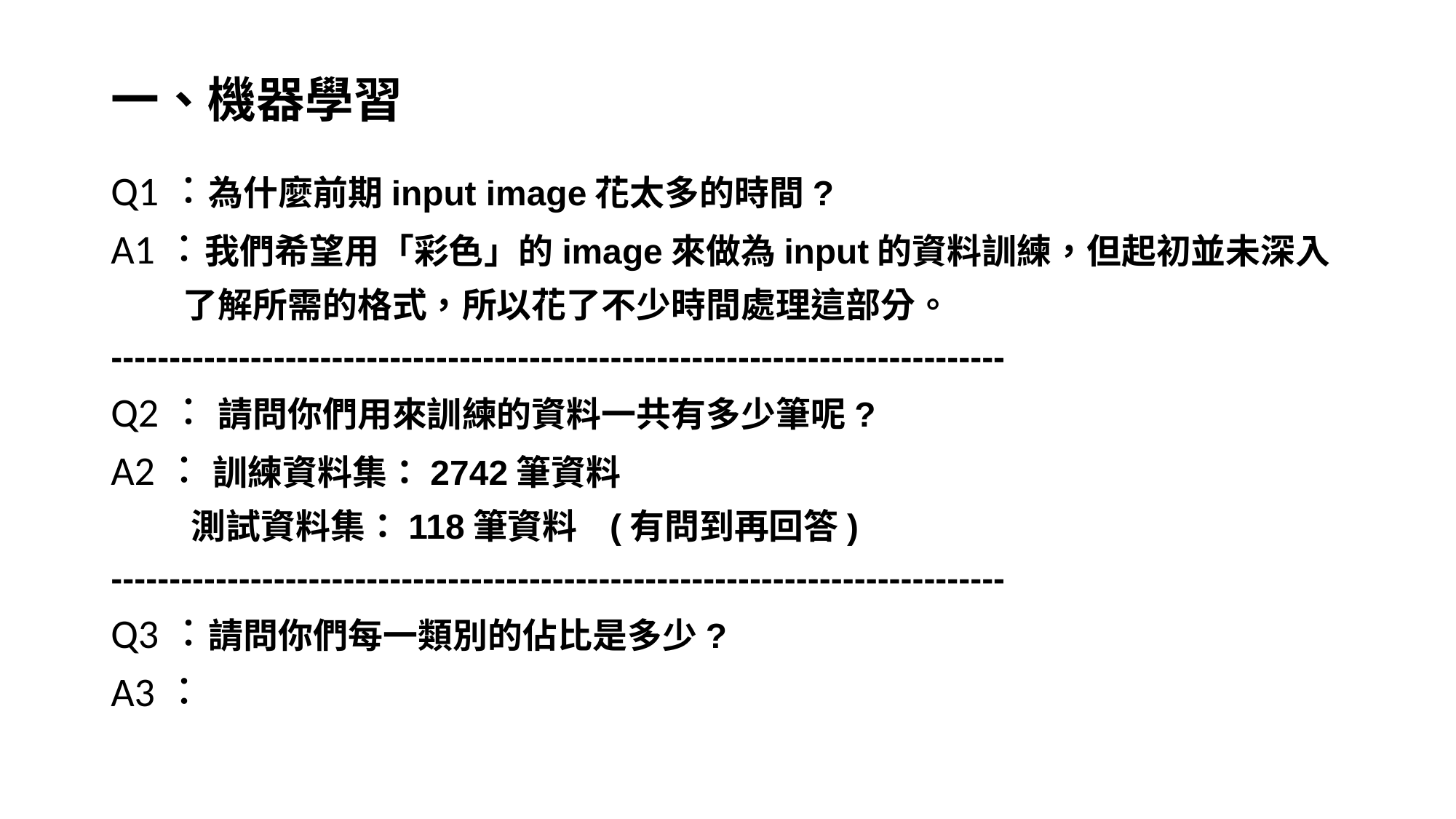

# 一、機器學習
Q1：為什麼前期input image花太多的時間?
A1：我們希望用「彩色」的image來做為input的資料訓練，但起初並未深入
        了解所需的格式，所以花了不少時間處理這部分。
-----------------------------------------------------------------------------
Q2： 請問你們用來訓練的資料一共有多少筆呢?
A2： 訓練資料集：2742筆資料
         測試資料集：118筆資料   (有問到再回答)
-----------------------------------------------------------------------------
Q3：請問你們每一類別的佔比是多少?
A3：